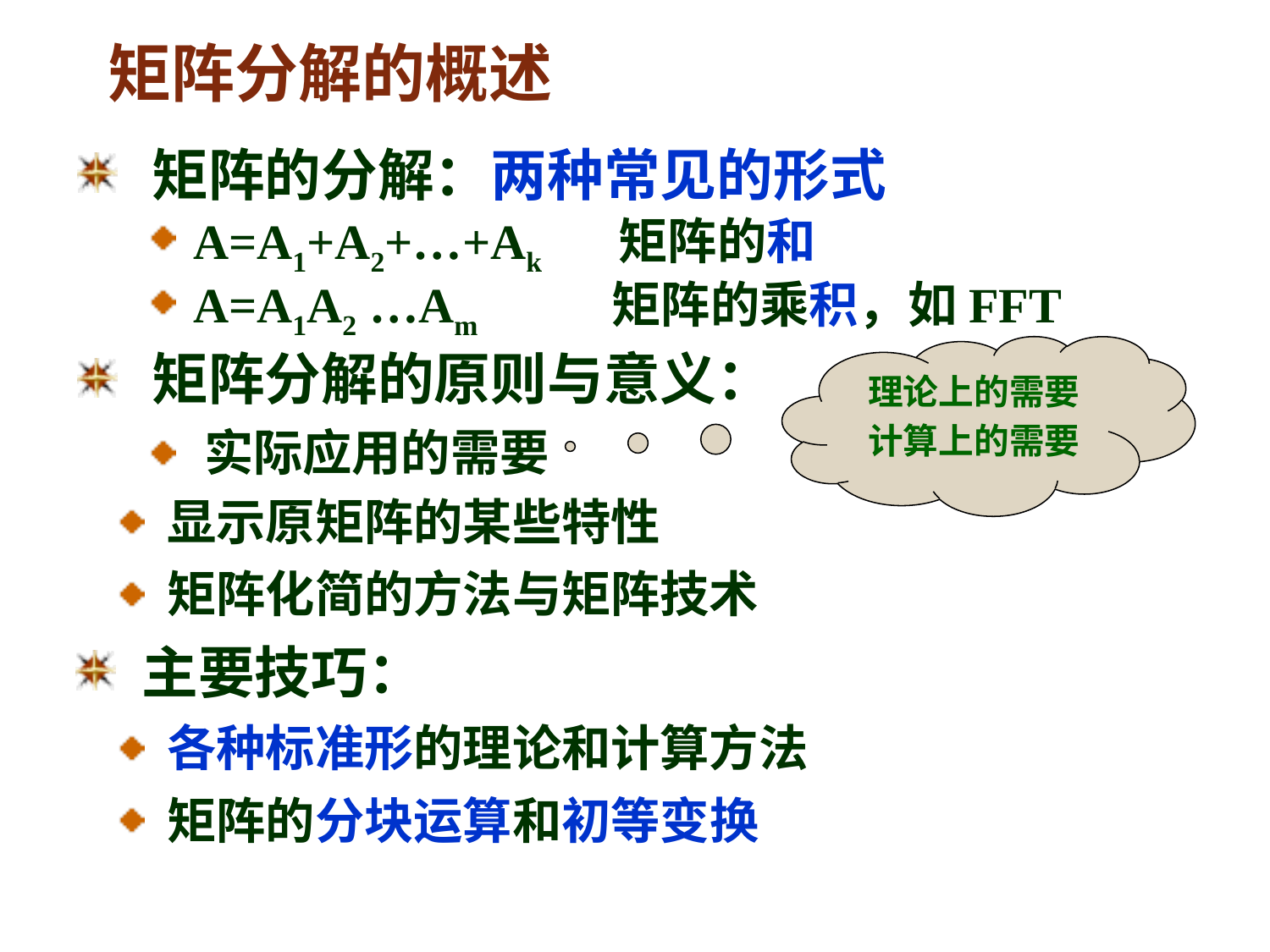

# 矩阵分解的概述
 矩阵的分解：两种常见的形式
 A=A1+A2+…+Ak         矩阵的和
 A=A1A2 …Am                 矩阵的乘积，如FFT
 矩阵分解的原则与意义：
 实际应用的需要
理论上的需要
计算上的需要

 显示原矩阵的某些特性
 矩阵化简的方法与矩阵技术
 主要技巧：
 各种标准形的理论和计算方法
 矩阵的分块运算和初等变换